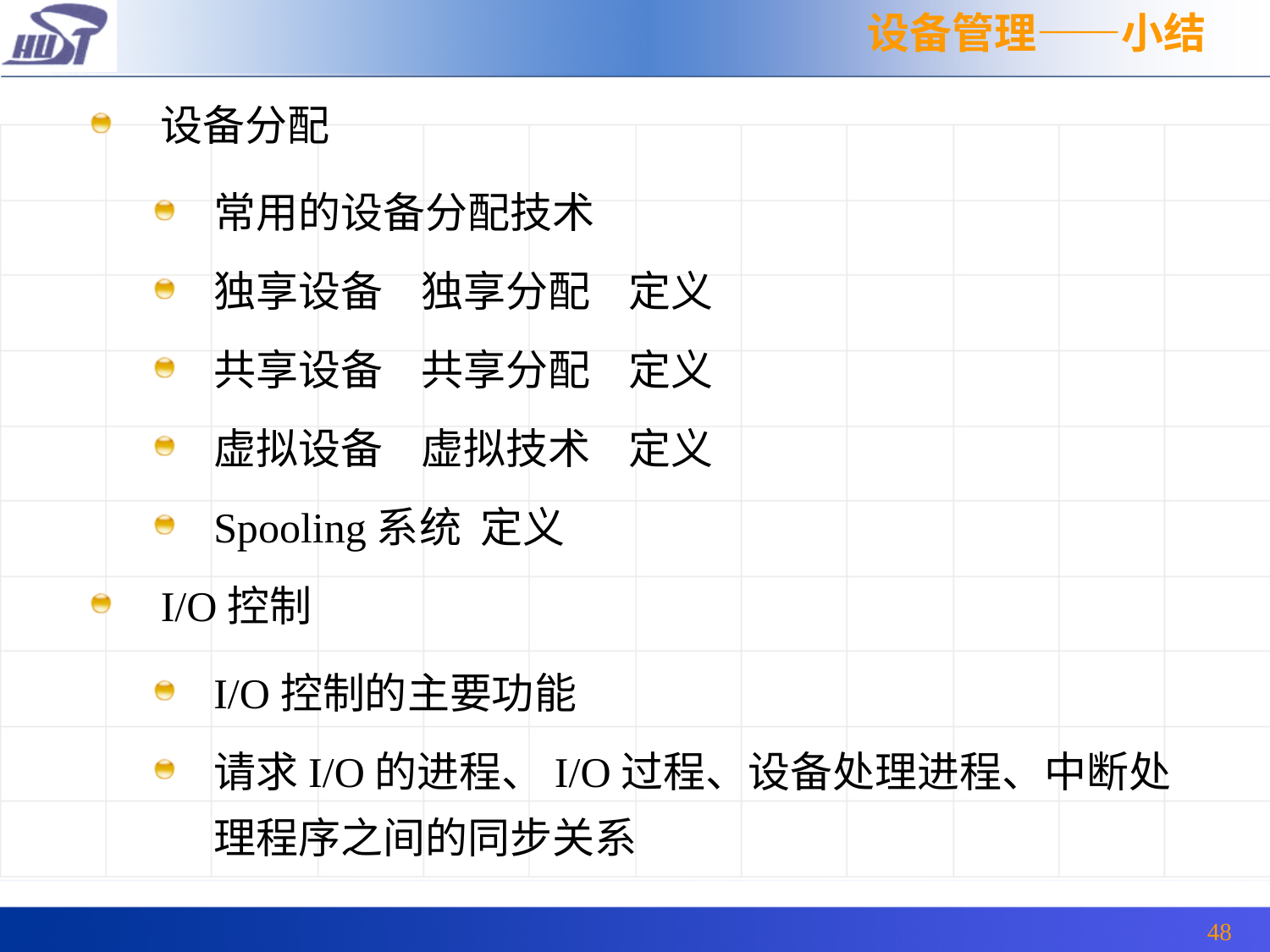

设备管理——小结
设备分配
常用的设备分配技术
独享设备    独享分配    定义
共享设备    共享分配    定义
虚拟设备    虚拟技术    定义
Spooling系统  定义
I/O控制
I/O控制的主要功能
请求I/O的进程、I/O过程、设备处理进程、中断处理程序之间的同步关系
48